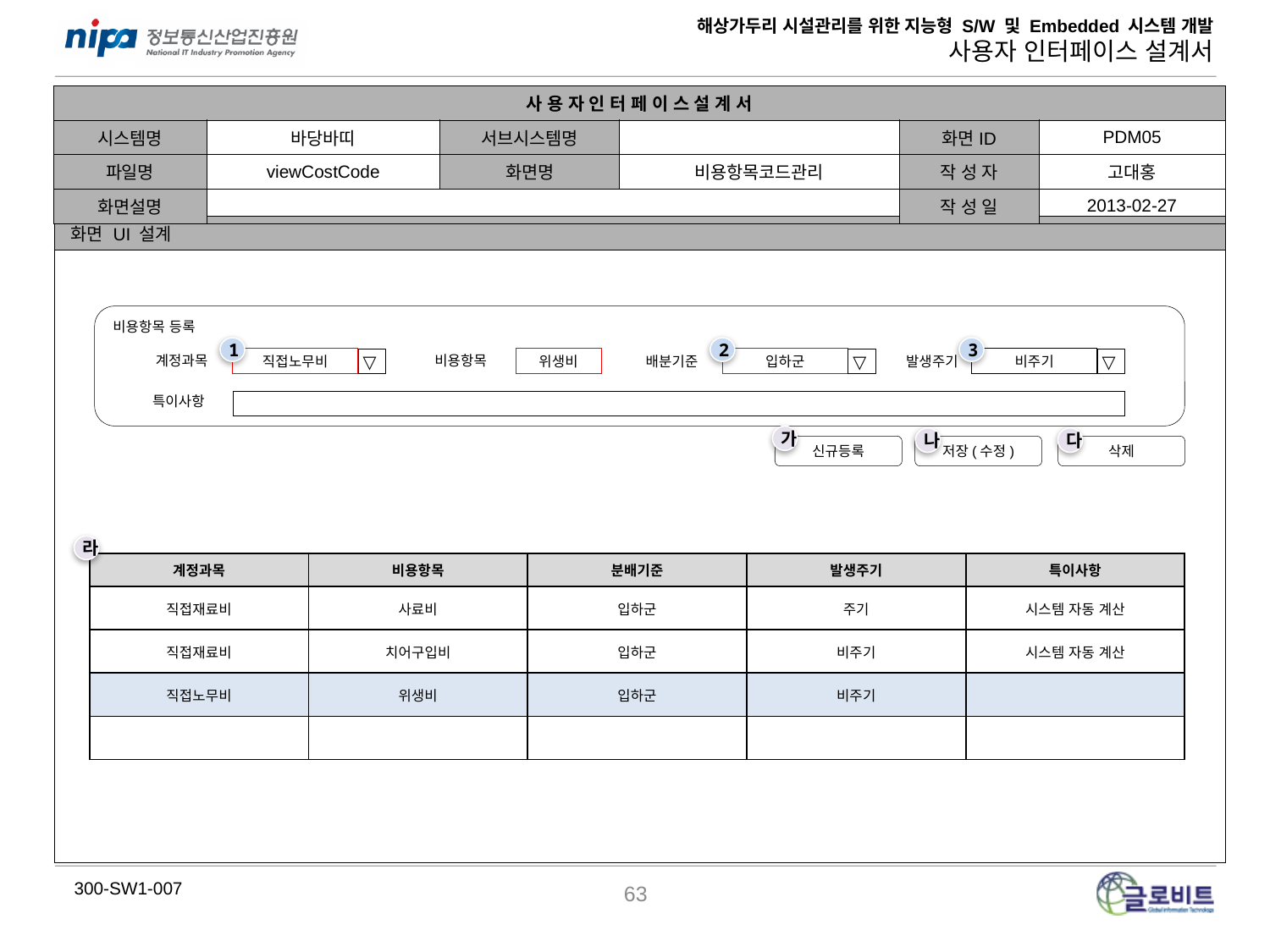

| 사 용 자 인 터 페 이 스 설 계 서 |  |  |  |  |  |
| --- | --- | --- | --- | --- | --- |
| 시스템명 | 바당바띠 | 서브시스템명 |  | 화면ID | PDM05 |
| 파일명 | viewCostCode | 화면명 | 비용항목코드관리 | 작 성 자 | 고대홍 |
| 화면설명 |  |  |  | 작 성 일 | 2013-02-27 |
| 화면 UI 설계 |
| --- |
|  |
비용항목 등록
계정과목
비용항목
배분기준
발생주기
▽
직접노무비
위생비
▽
▽
입하군
비주기
특이사항

1
2
3
가
나
다
신규등록
저장(수정)
삭제
라
| 계정과목 | 비용항목 | 분배기준 | 발생주기 | 특이사항 |
| --- | --- | --- | --- | --- |
| 직접재료비 | 사료비 | 입하군 | 주기 | 시스템 자동 계산 |
| 직접재료비 | 치어구입비 | 입하군 | 비주기 | 시스템 자동 계산 |
| 직접노무비 | 위생비 | 입하군 | 비주기 |  |
|  |  |  |  |  |